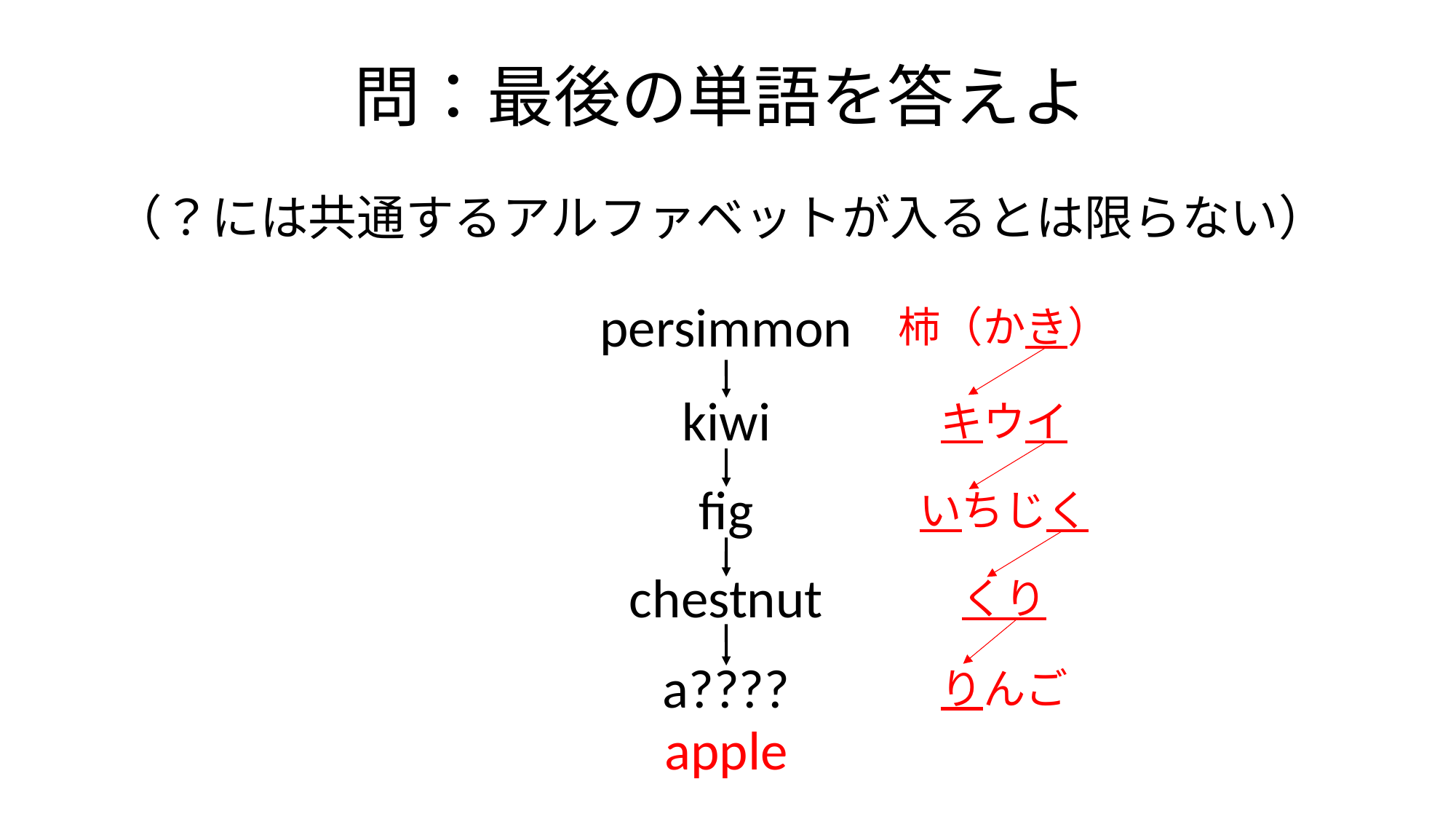

# 問：最後の単語を答えよ
（？には共通するアルファベットが入るとは限らない）
persimmon
柿（かき）
キウイ
kiwi
いちじく
fig
くり
chestnut
りんご
a????
apple